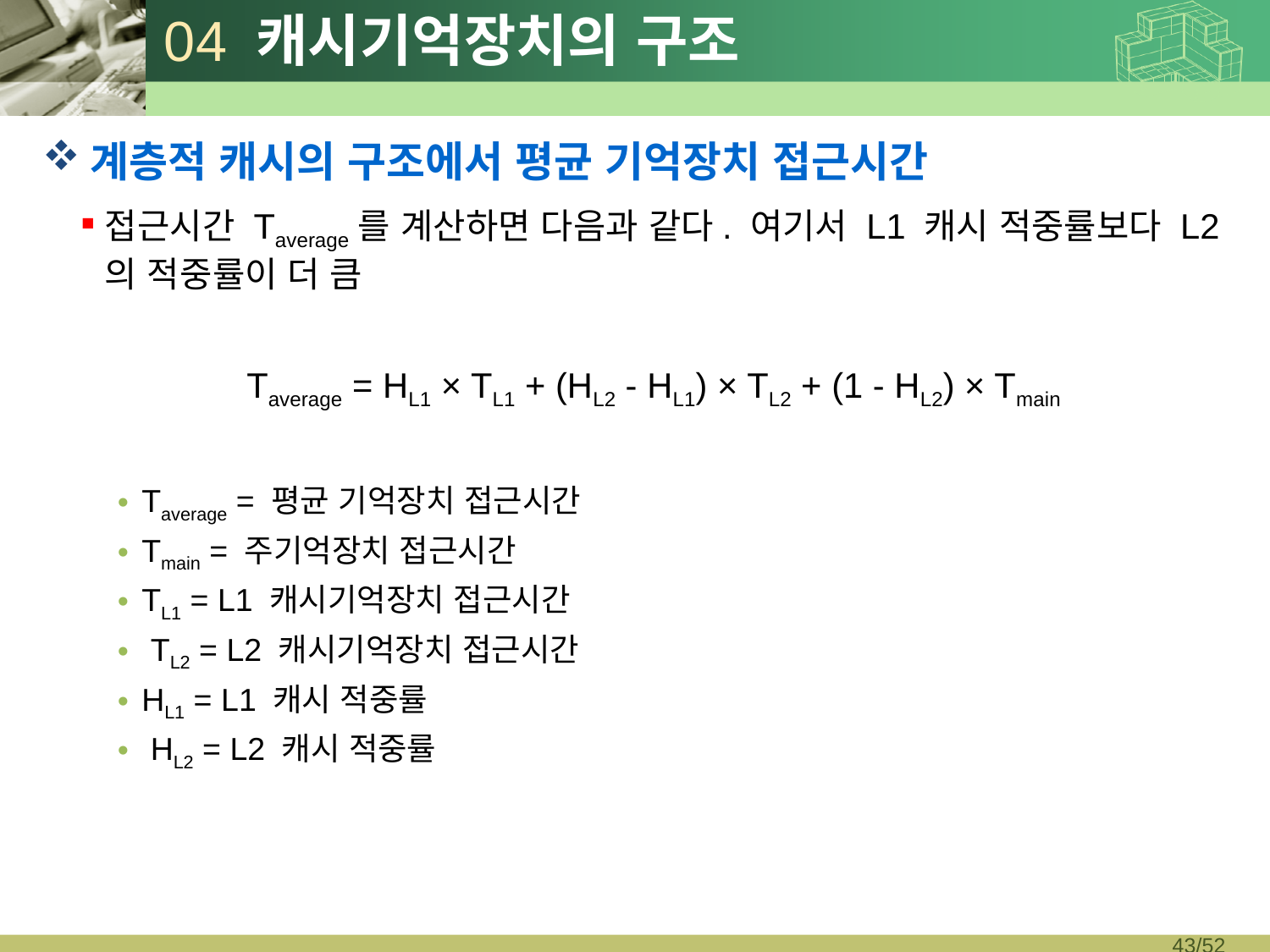

# 04 캐시기억장치의 구조
계층적 캐시의 구조에서 평균 기억장치 접근시간
접근시간 Taverage를 계산하면 다음과 같다. 여기서 L1 캐시 적중률보다 L2의 적중률이 더 큼

Taverage = HL1 × TL1 + (HL2 - HL1) × TL2 + (1 - HL2) × Tmain

Taverage = 평균 기억장치 접근시간
Tmain = 주기억장치 접근시간
TL1 = L1 캐시기억장치 접근시간
 TL2 = L2 캐시기억장치 접근시간
HL1 = L1 캐시 적중률
 HL2 = L2 캐시 적중률